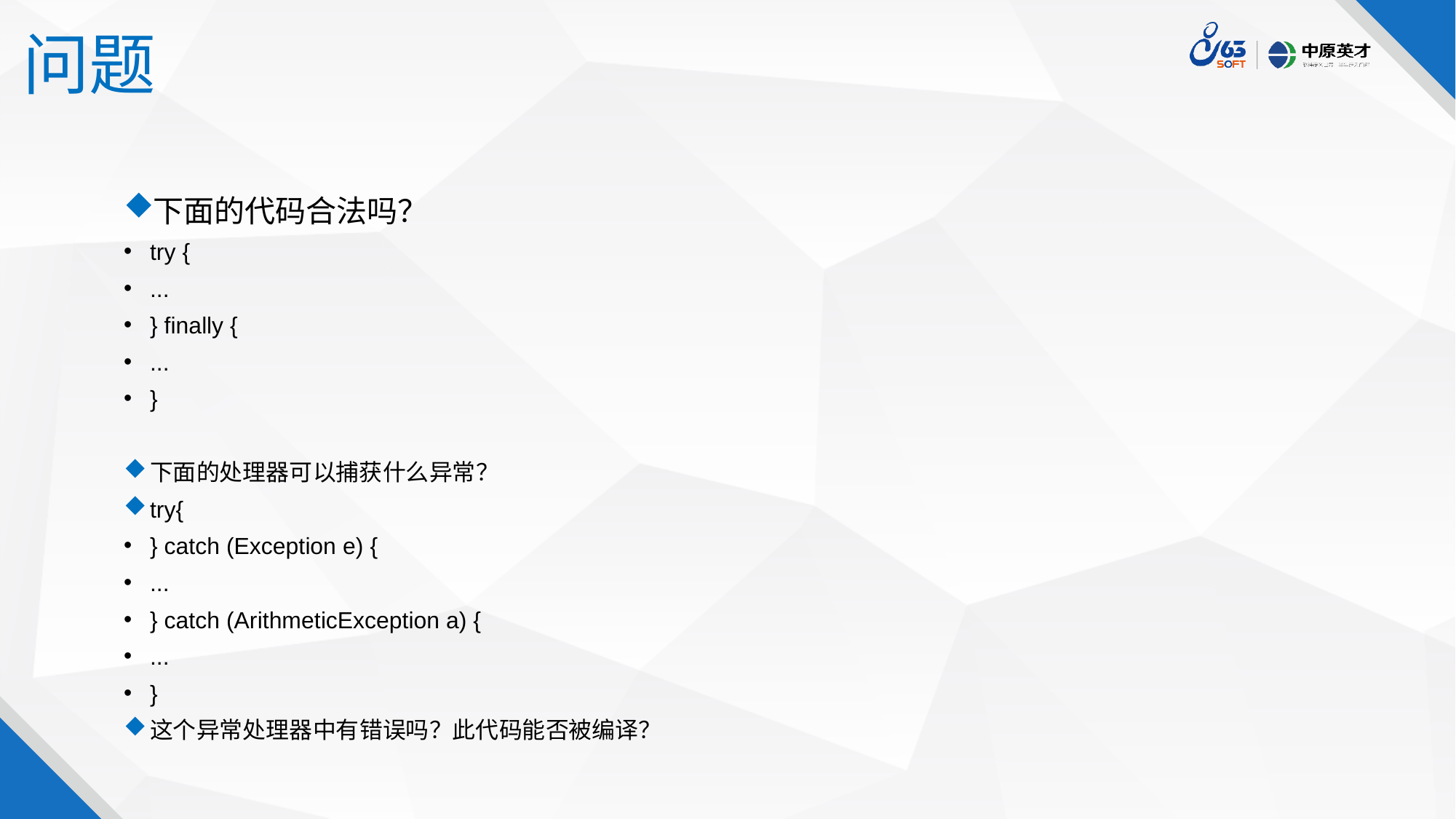

# 问题
下面的代码合法吗？
try {
...
} finally {
...
}

下面的处理器可以捕获什么异常？
try{
} catch (Exception e) {
...
} catch (ArithmeticException a) {
...
}
这个异常处理器中有错误吗？此代码能否被编译？